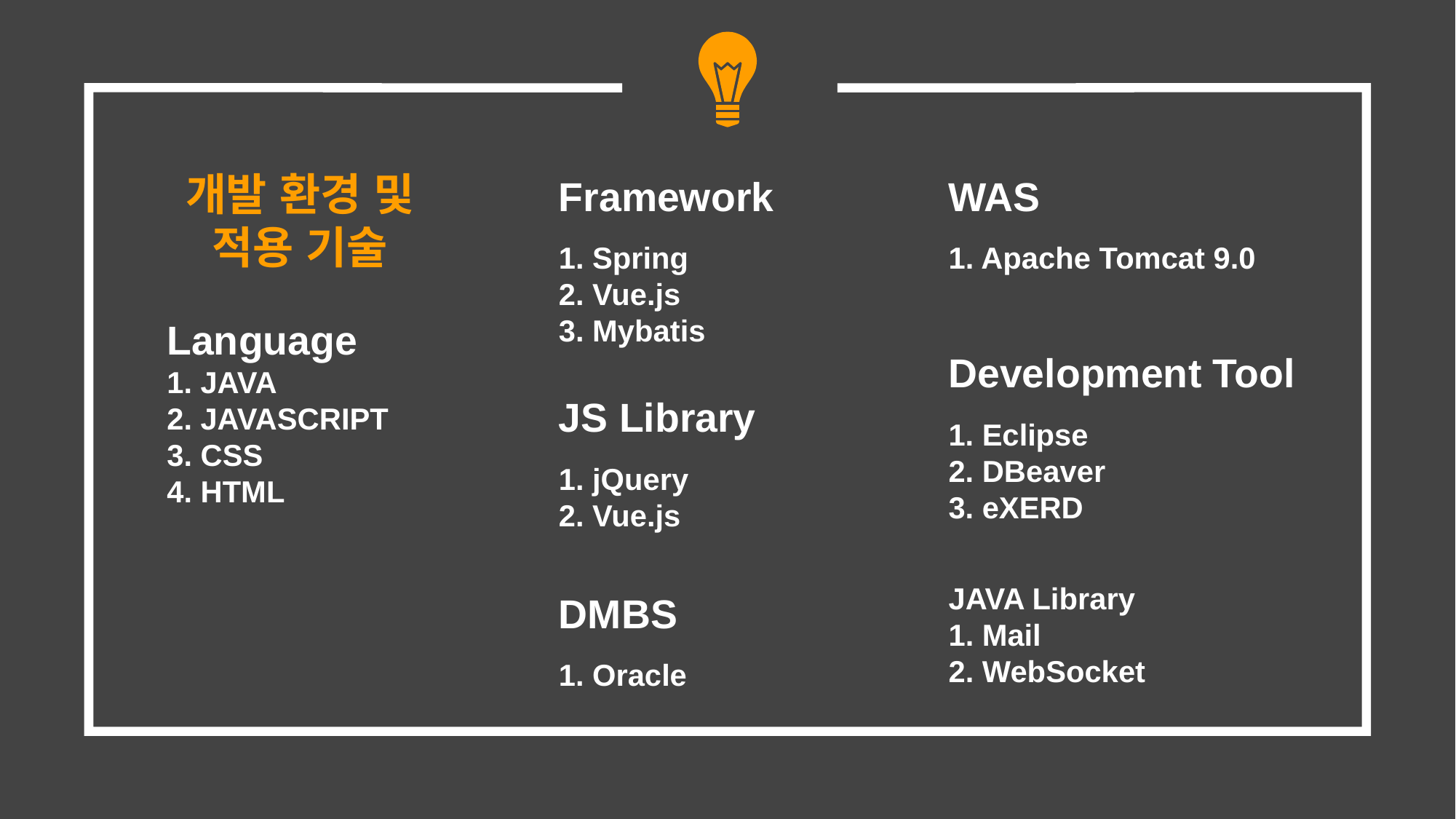

개발 환경 및 적용 기술
Framework

1. Spring
2. Vue.js
3. Mybatis
WAS
1. Apache Tomcat 9.0
Language
1. JAVA
2. JAVASCRIPT
3. CSS
4. HTML
Development Tool

1. Eclipse
2. DBeaver
3. eXERD

JS Library

1. jQuery
2. Vue.js
JAVA Library
1. Mail
2. WebSocket
DMBS
1. Oracle